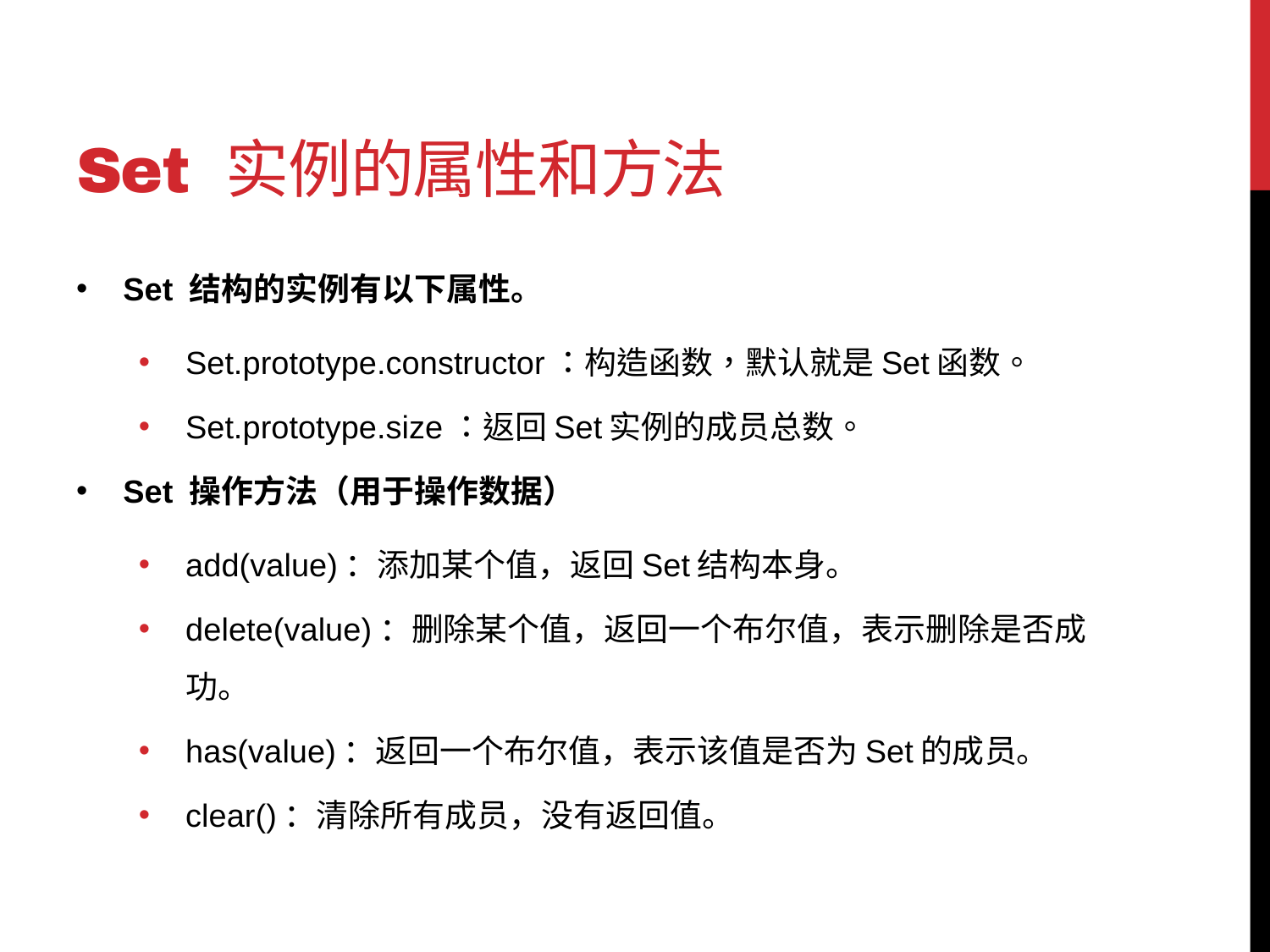

# Set 实例的属性和方法
Set 结构的实例有以下属性。
Set.prototype.constructor：构造函数，默认就是Set函数。
Set.prototype.size：返回Set实例的成员总数。
Set 操作方法（用于操作数据）
add(value)：添加某个值，返回Set结构本身。
delete(value)：删除某个值，返回一个布尔值，表示删除是否成功。
has(value)：返回一个布尔值，表示该值是否为Set的成员。
clear()：清除所有成员，没有返回值。